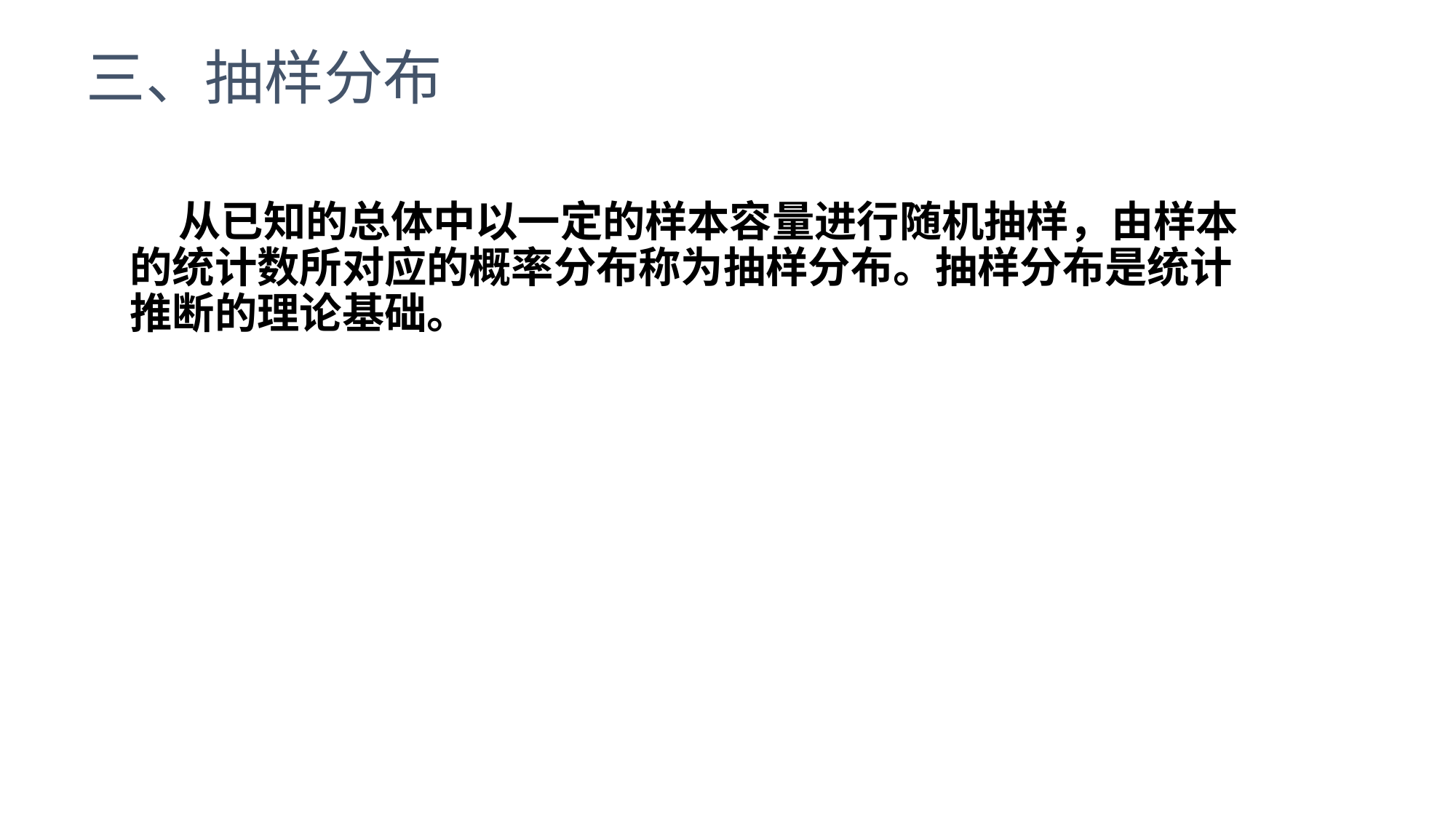

# 三、抽样分布
    从已知的总体中以一定的样本容量进行随机抽样，由样本的统计数所对应的概率分布称为抽样分布。抽样分布是统计推断的理论基础。